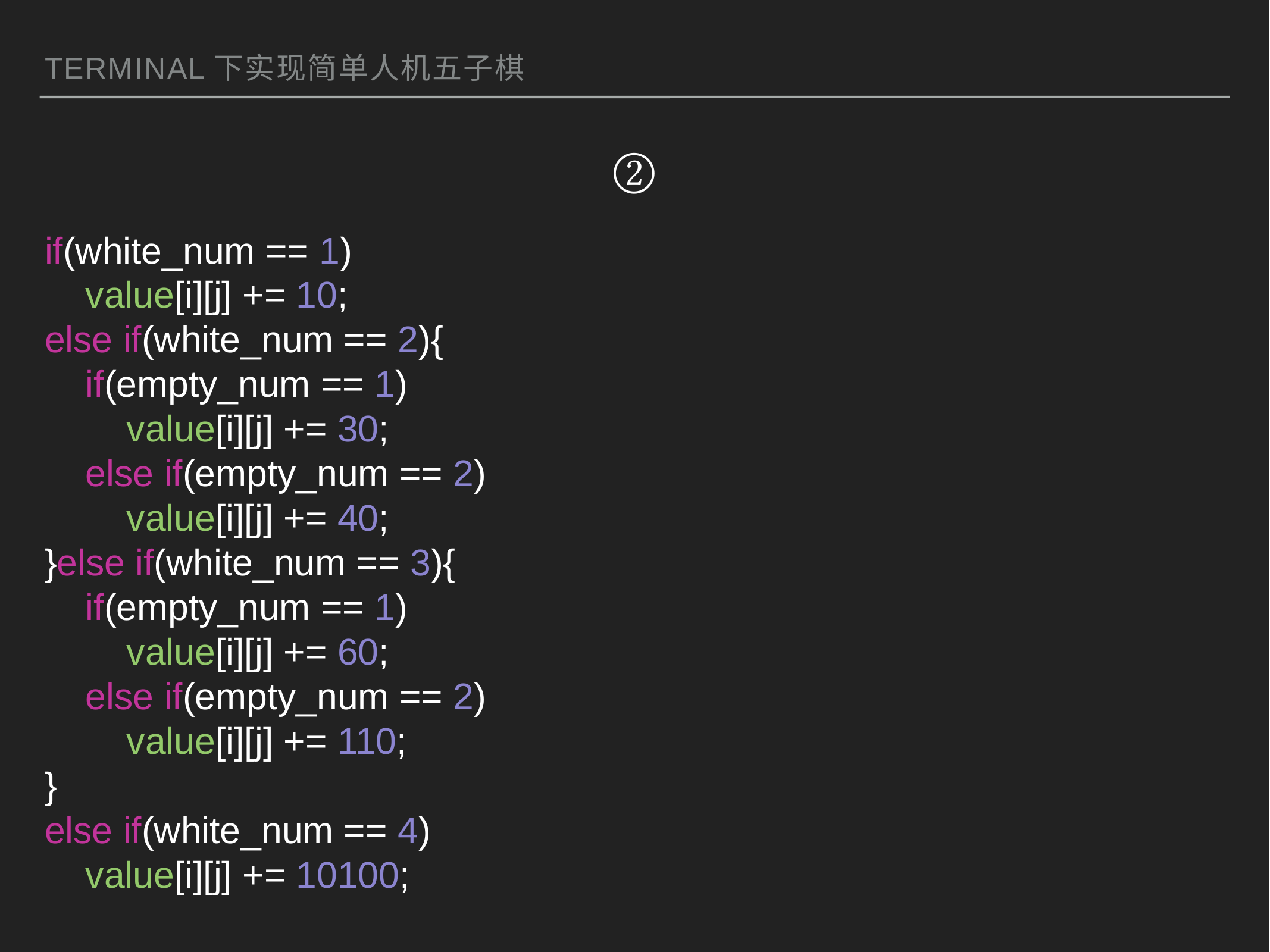

terminal下实现简单人机五子棋
②
if(white_num == 1)
    value[i][j] += 10;
else if(white_num == 2){
    if(empty_num == 1)
        value[i][j] += 30;
    else if(empty_num == 2)
        value[i][j] += 40;
}else if(white_num == 3){
    if(empty_num == 1)
        value[i][j] += 60;
    else if(empty_num == 2)
        value[i][j] += 110;
}
else if(white_num == 4)
    value[i][j] += 10100;